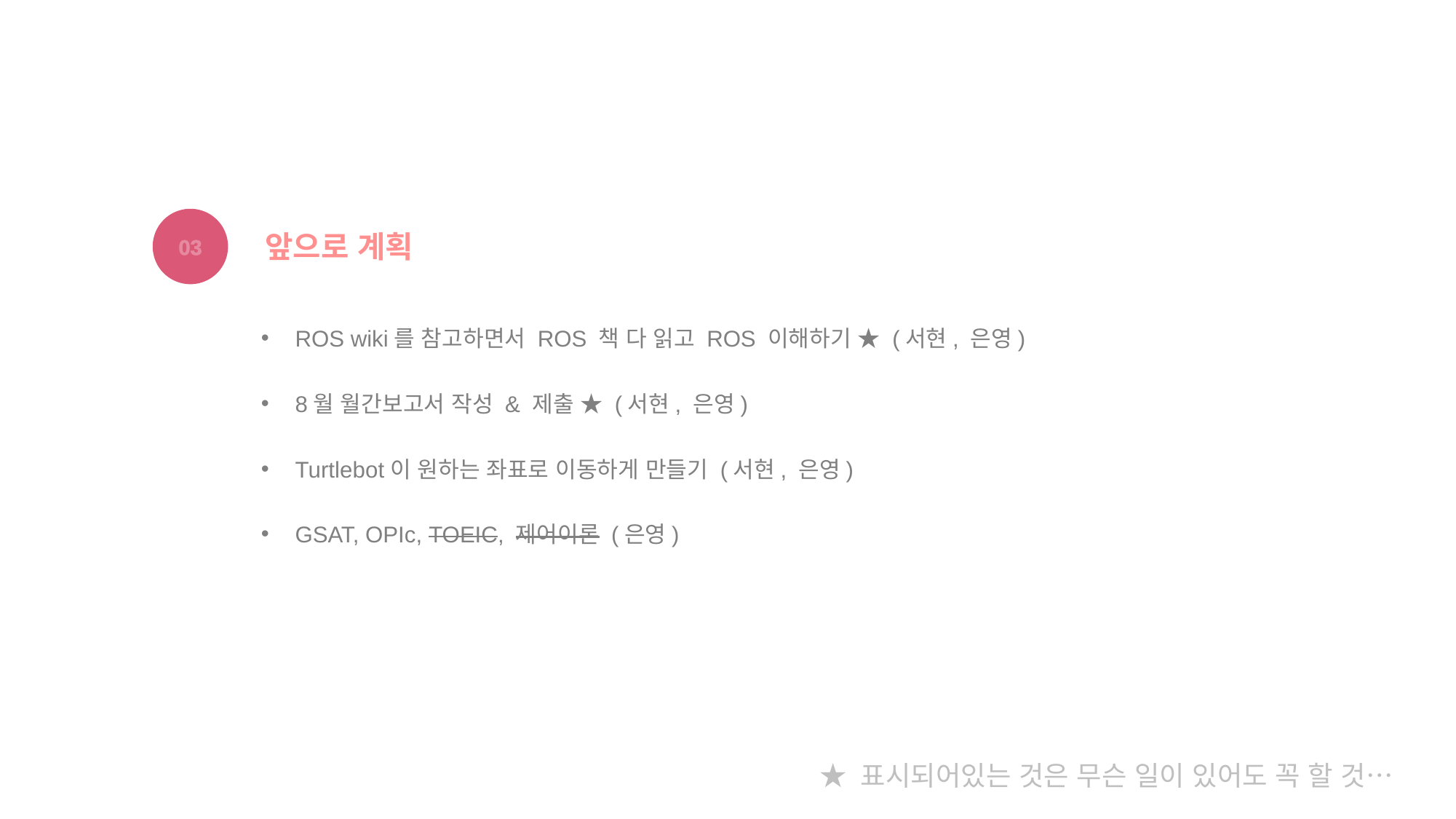

03
앞으로 계획
ROS wiki를 참고하면서 ROS 책 다 읽고 ROS 이해하기 ★ (서현, 은영)

8월 월간보고서 작성 & 제출 ★ (서현, 은영)

Turtlebot이 원하는 좌표로 이동하게 만들기 (서현, 은영)

GSAT, OPIc, TOEIC, 제어이론 (은영)
★ 표시되어있는 것은 무슨 일이 있어도 꼭 할 것…